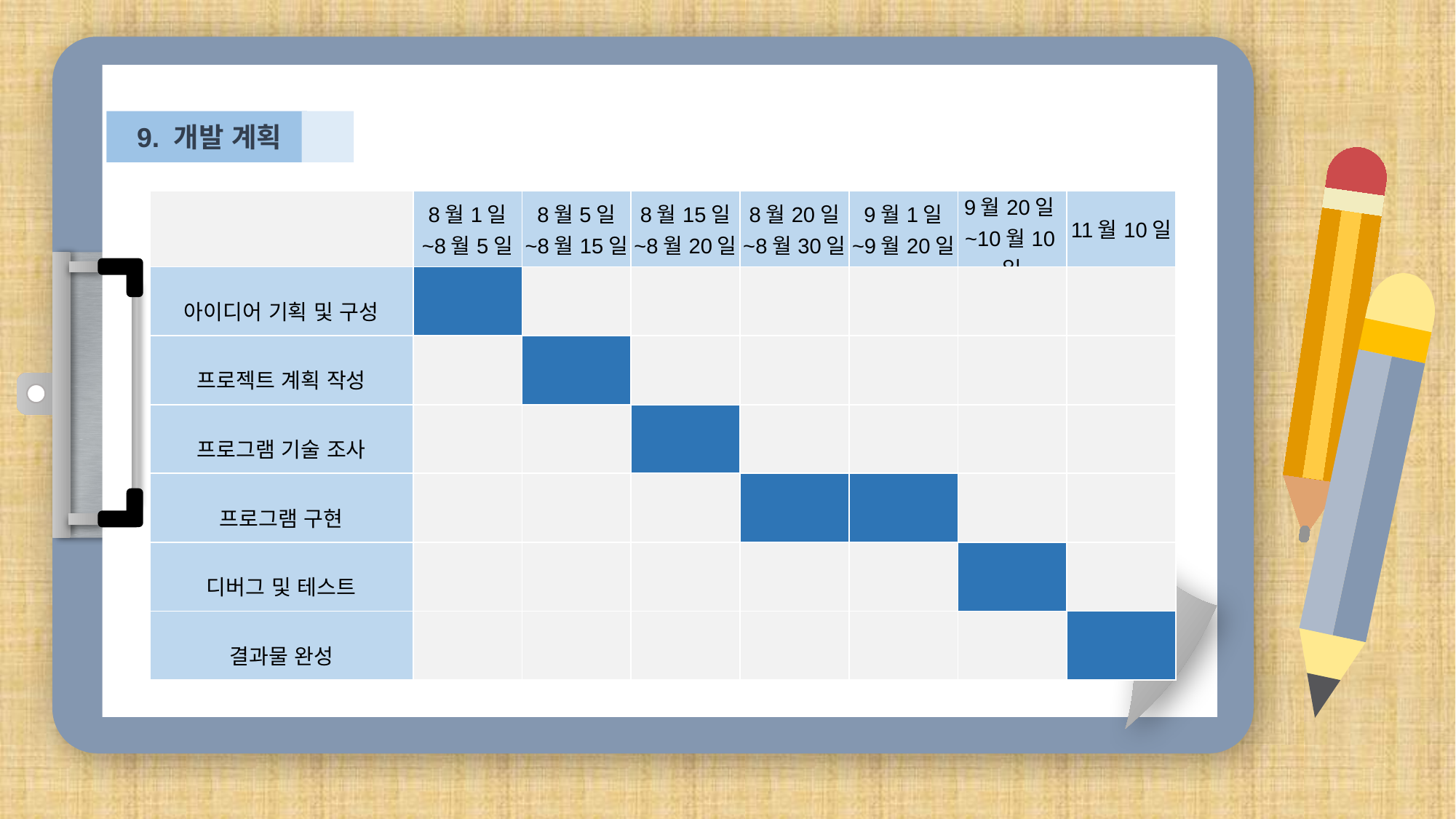

9. 개발 계획
|  | 8월1일 ~8월5일 | 8월5일 ~8월15일 | 8월15일 ~8월20일 | 8월20일 ~8월30일 | 9월1일 ~9월20일 | 9월20일~10월10일 | 11월10일 |
| --- | --- | --- | --- | --- | --- | --- | --- |
| 아이디어 기획 및 구성 |  |  |  |  |  |  |  |
| 프로젝트 계획 작성 |  |  |  |  |  |  |  |
| 프로그램 기술 조사 |  |  |  |  |  |  |  |
| 프로그램 구현 |  |  |  |  |  |  |  |
| 디버그 및 테스트 |  |  |  |  |  |  |  |
| 결과물 완성 |  |  |  |  |  |  |  |